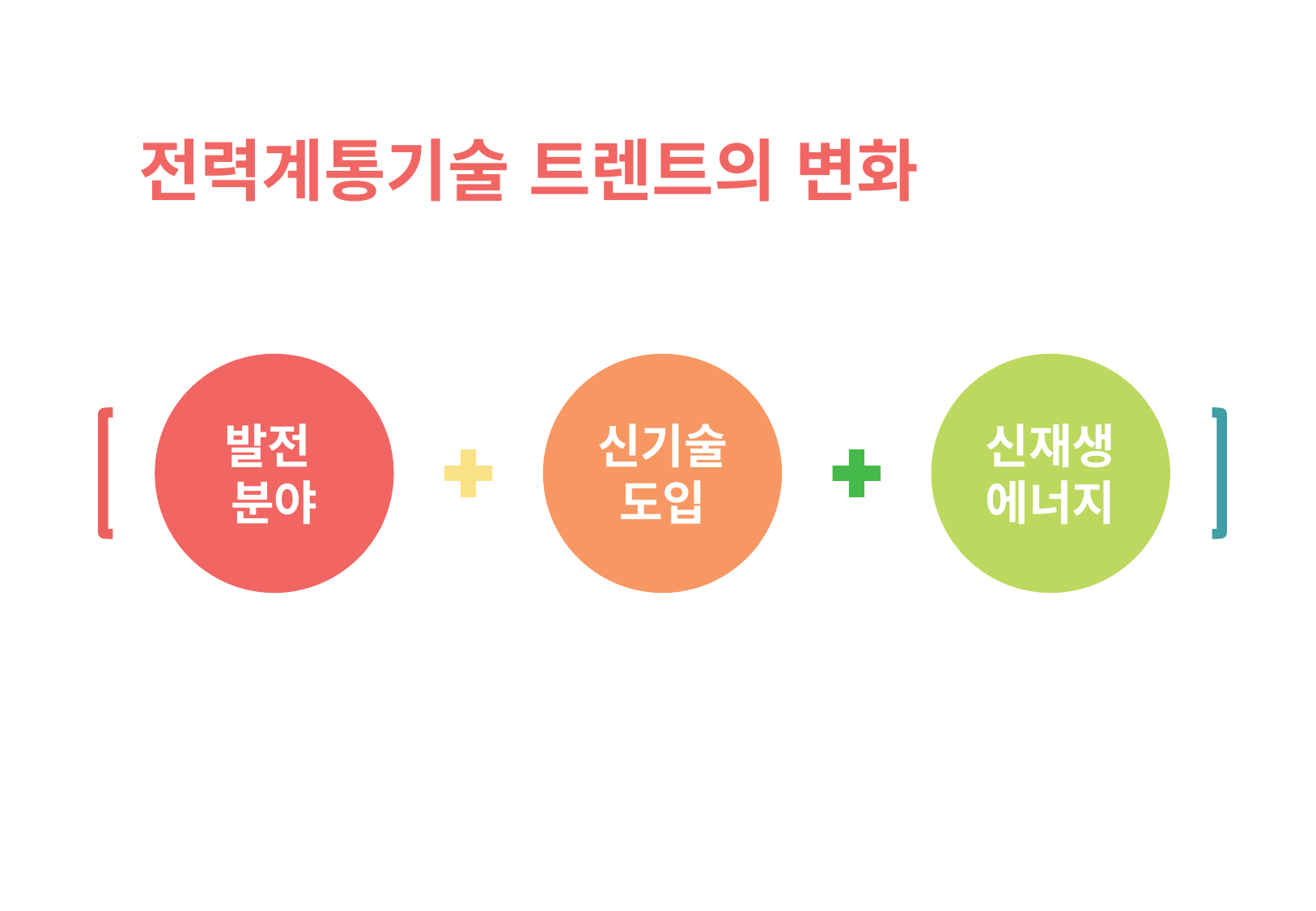

전력계통기술 트렌트의 변화
발전
분야
신기술
도입
신재생
에너지